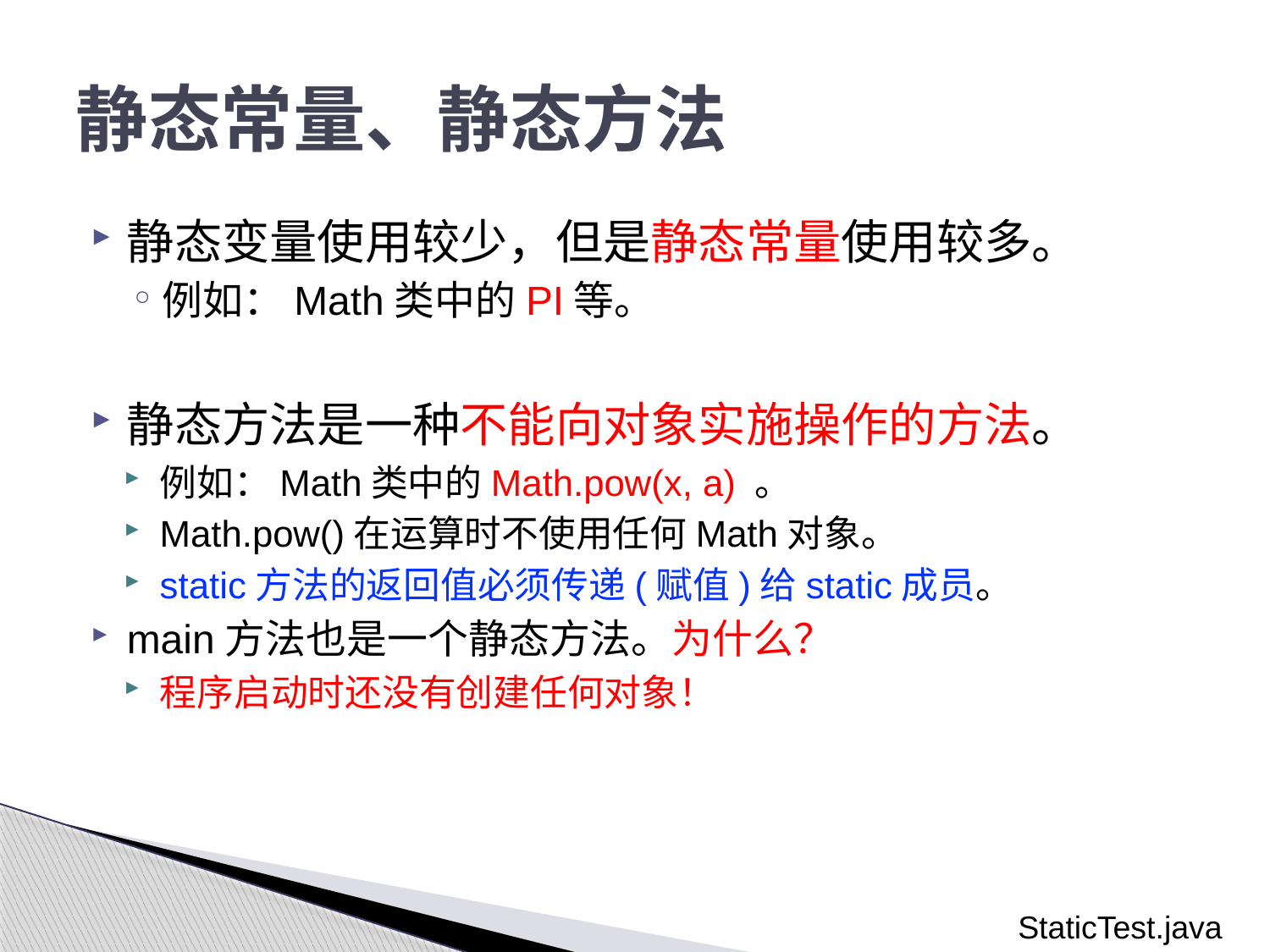

# 静态常量、静态方法
静态变量使用较少，但是静态常量使用较多。
例如：Math类中的PI等。

静态方法是一种不能向对象实施操作的方法。
例如：Math类中的Math.pow(x, a) 。
Math.pow()在运算时不使用任何Math对象。
static方法的返回值必须传递(赋值)给static成员。
main方法也是一个静态方法。为什么？
程序启动时还没有创建任何对象！

StaticTest.java